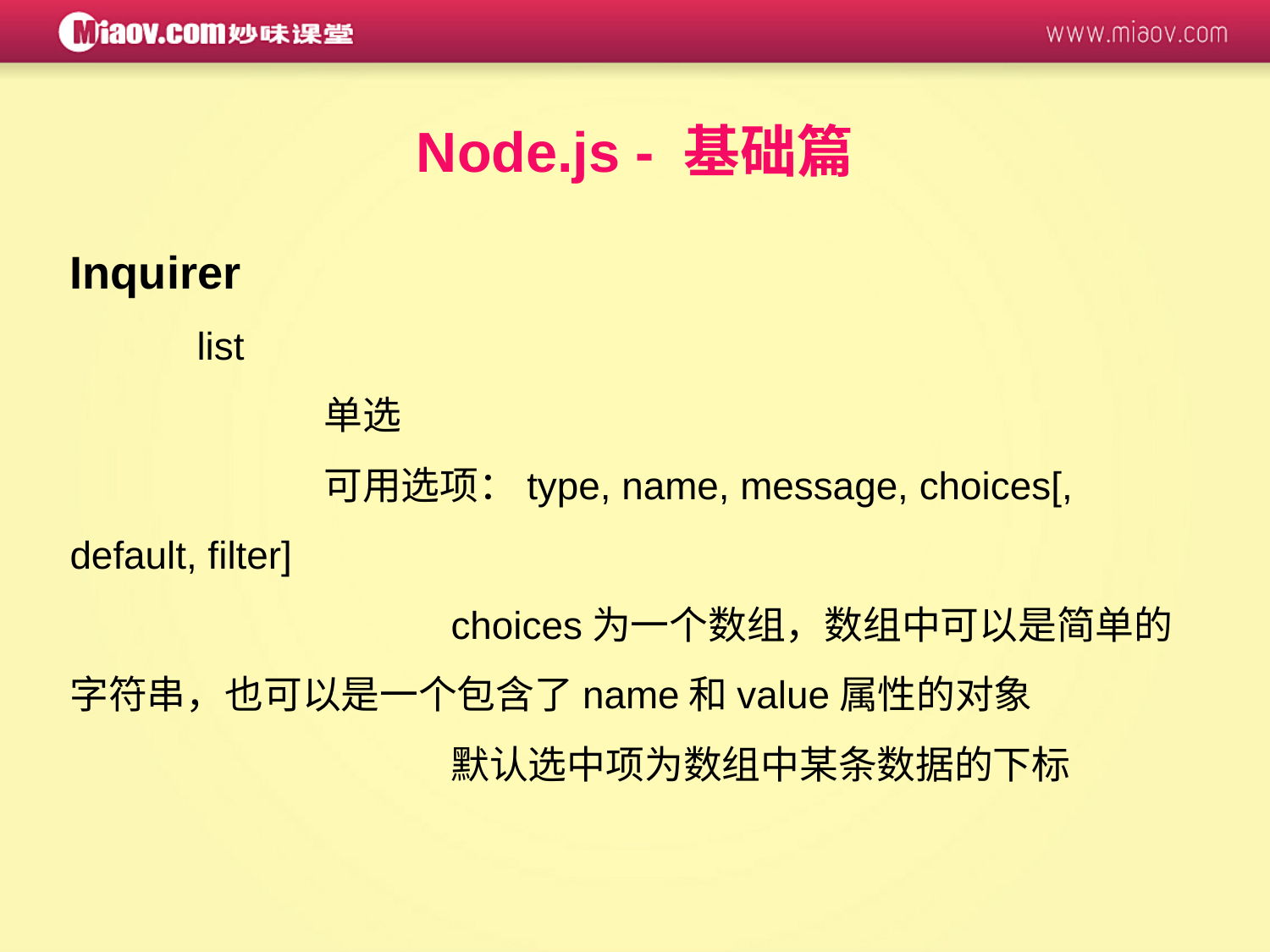

Node.js - 基础篇
Inquirer
	list
		单选
		可用选项：type, name, message, choices[, default, filter]
			choices为一个数组，数组中可以是简单的字符串，也可以是一个包含了name和value属性的对象
			默认选中项为数组中某条数据的下标